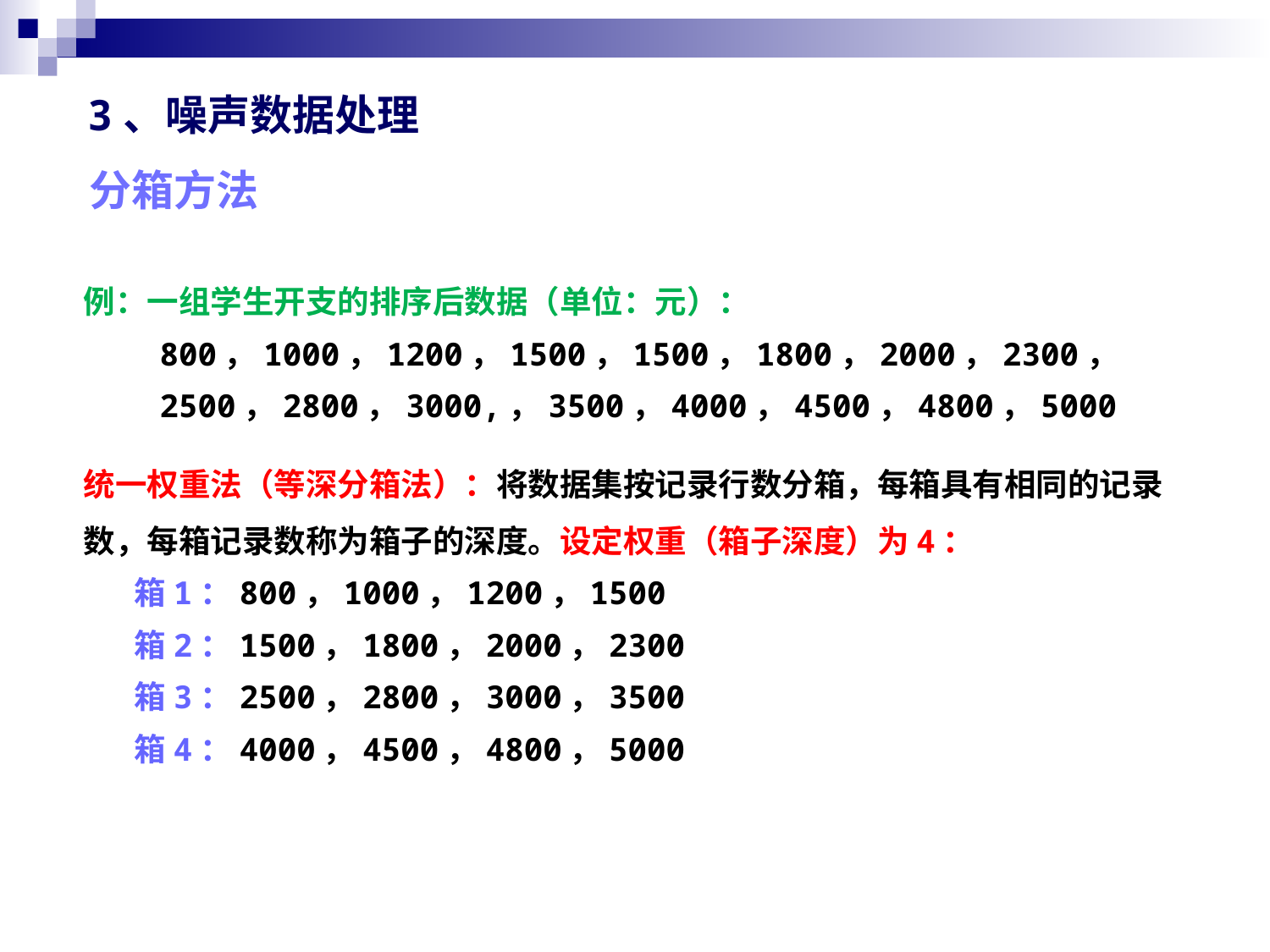

3、噪声数据处理
分箱方法
例：一组学生开支的排序后数据（单位：元）：
    800，1000，1200，1500，1500，1800，2000，2300，
    2500，2800，3000,，3500，4000，4500，4800，5000
统一权重法（等深分箱法）：将数据集按记录行数分箱，每箱具有相同的记录数，每箱记录数称为箱子的深度。设定权重（箱子深度）为4：
      箱1：800，1000，1200，1500
      箱2：1500，1800，2000，2300
      箱3：2500，2800，3000，3500
      箱4：4000，4500，4800，5000